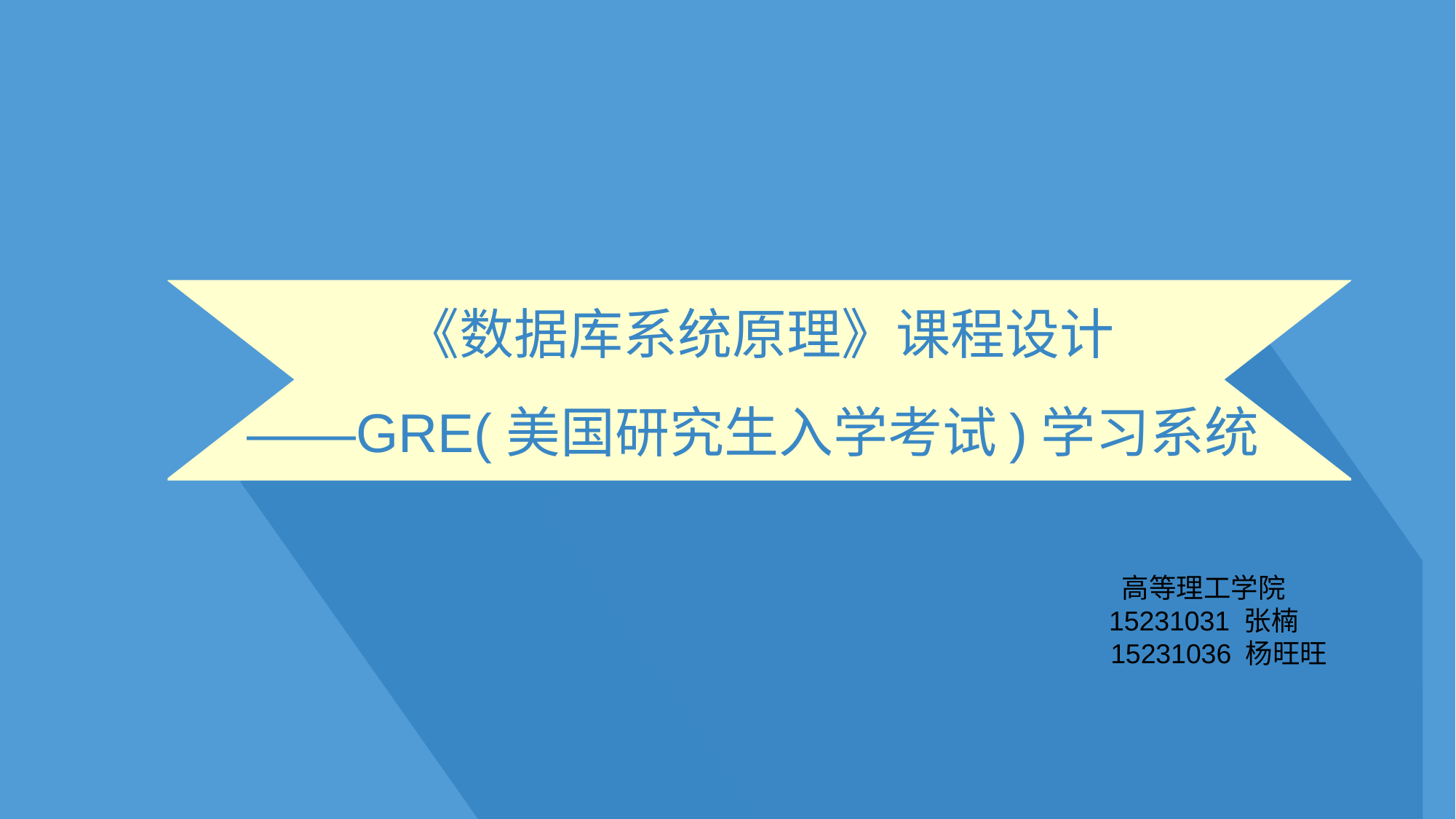

Android立项展示
《数据库系统原理》课程设计
——GRE(美国研究生入学考试)学习系统

高等理工学院
15231031 张楠
    15231036 杨旺旺